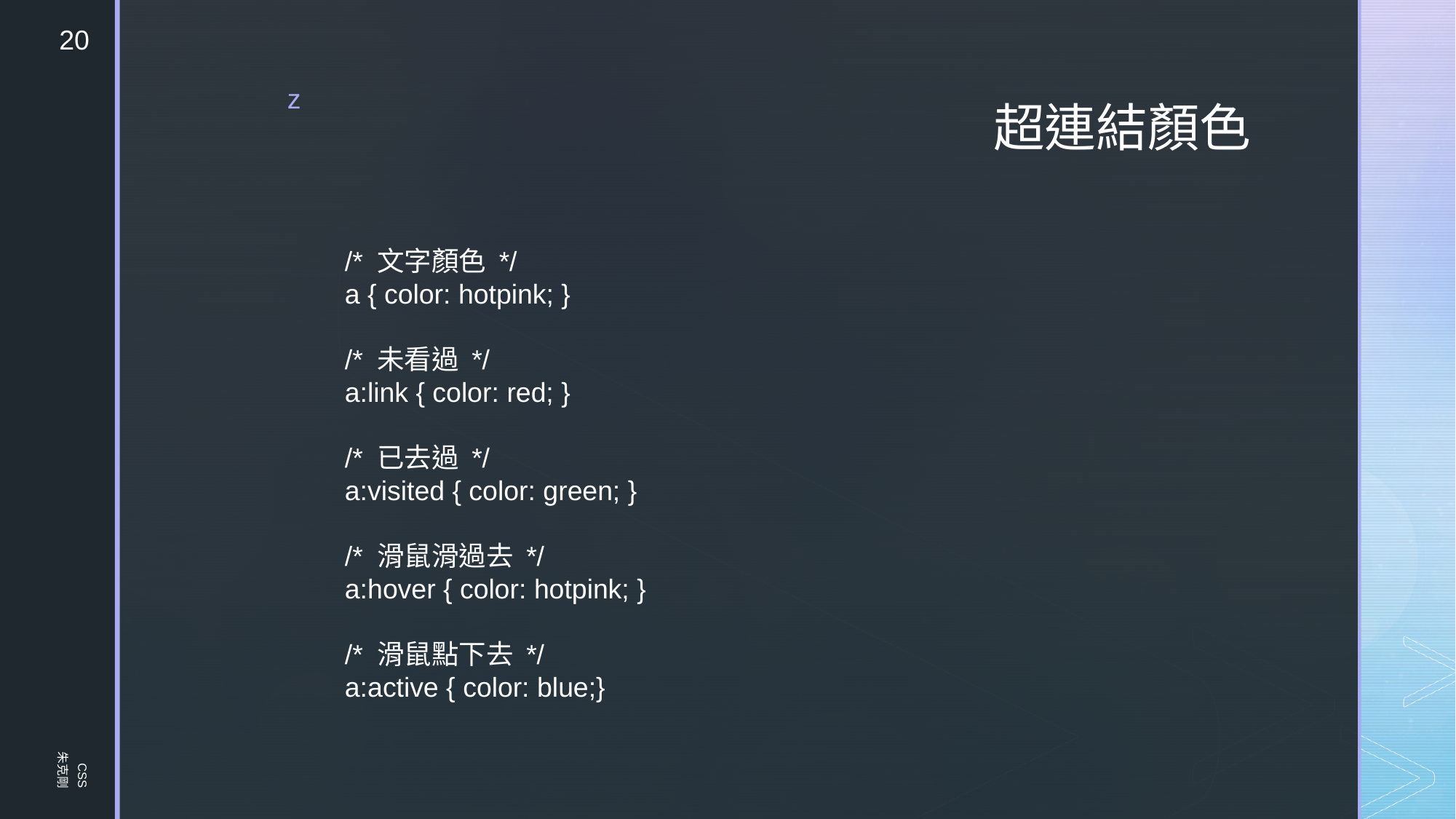

20
# 超連結顏色
/* 文字顏色 */
a { color: hotpink; }

/* 未看過 */
a:link { color: red; }

/* 已去過 */
a:visited { color: green; }

/* 滑鼠滑過去 */
a:hover { color: hotpink; }

/* 滑鼠點下去 */
a:active { color: blue;}
CSS
朱克剛